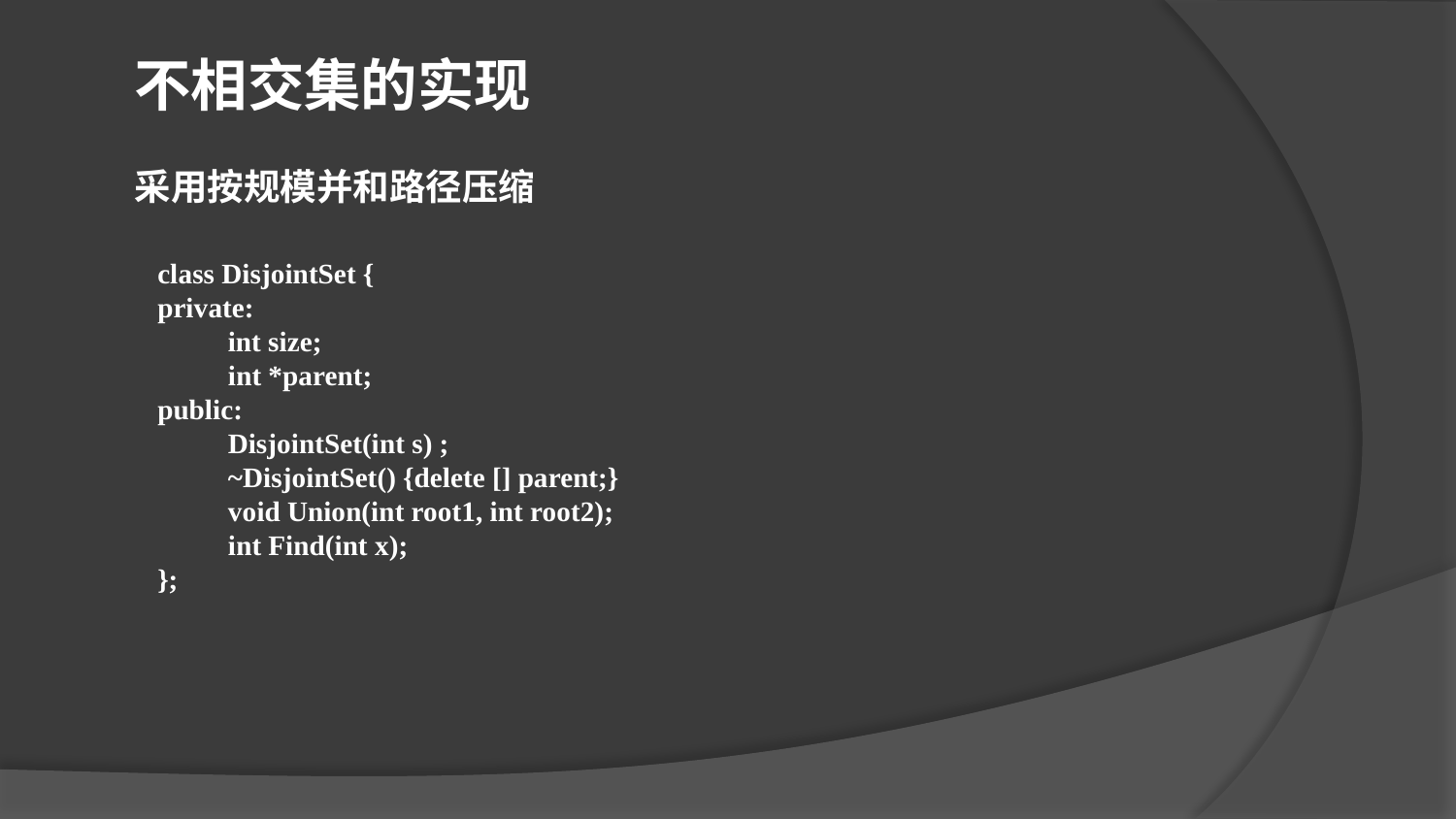

不相交集的实现
采用按规模并和路径压缩
class DisjointSet {
private:
          int size;
	    int *parent;
public:
          DisjointSet(int s) ;
	    ~DisjointSet() {delete [] parent;}
	    void Union(int root1, int root2);
	    int Find(int x);
};